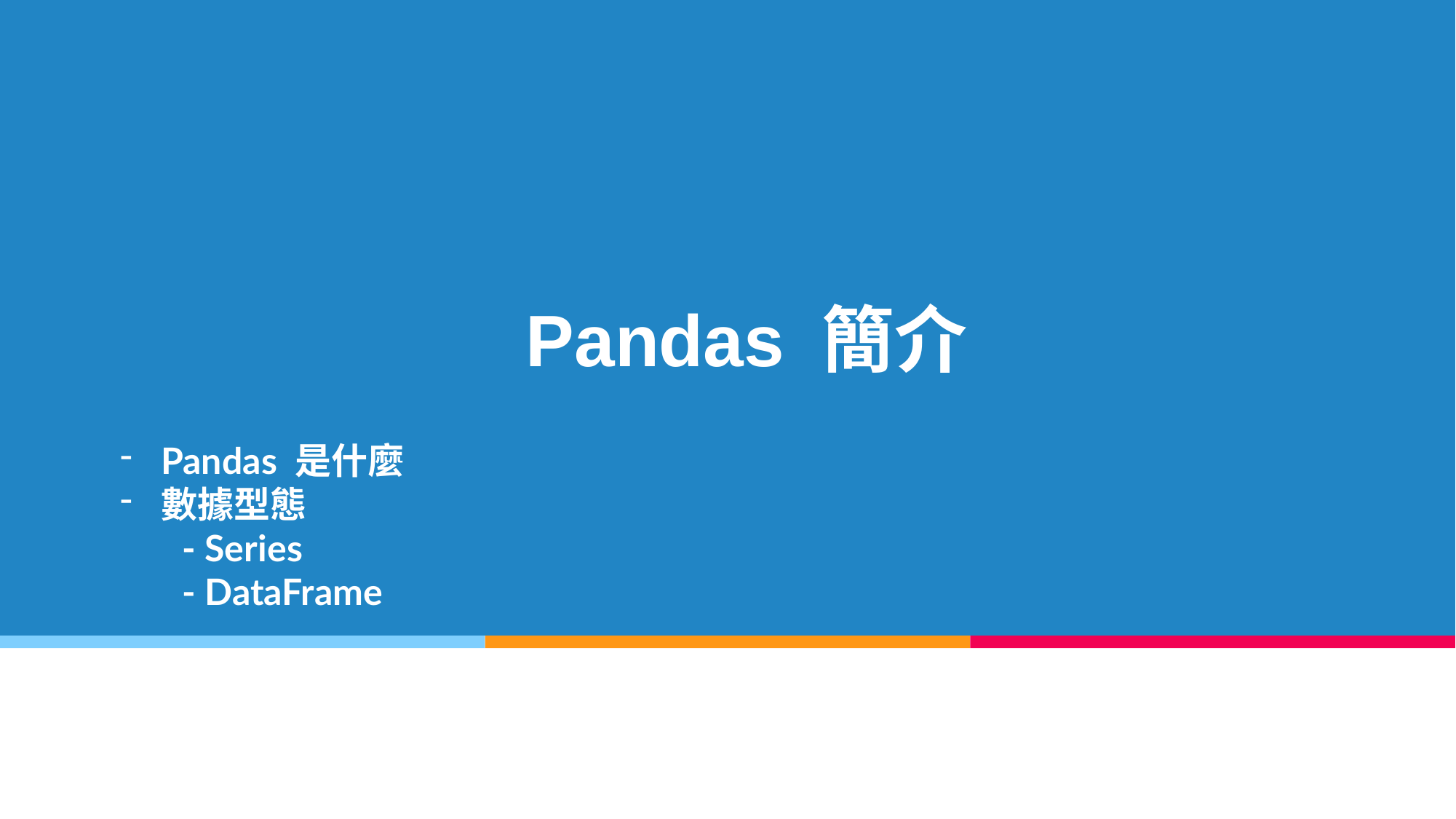

# Pandas 簡介
Pandas 是什麼
數據型態
       - Series
       - DataFrame